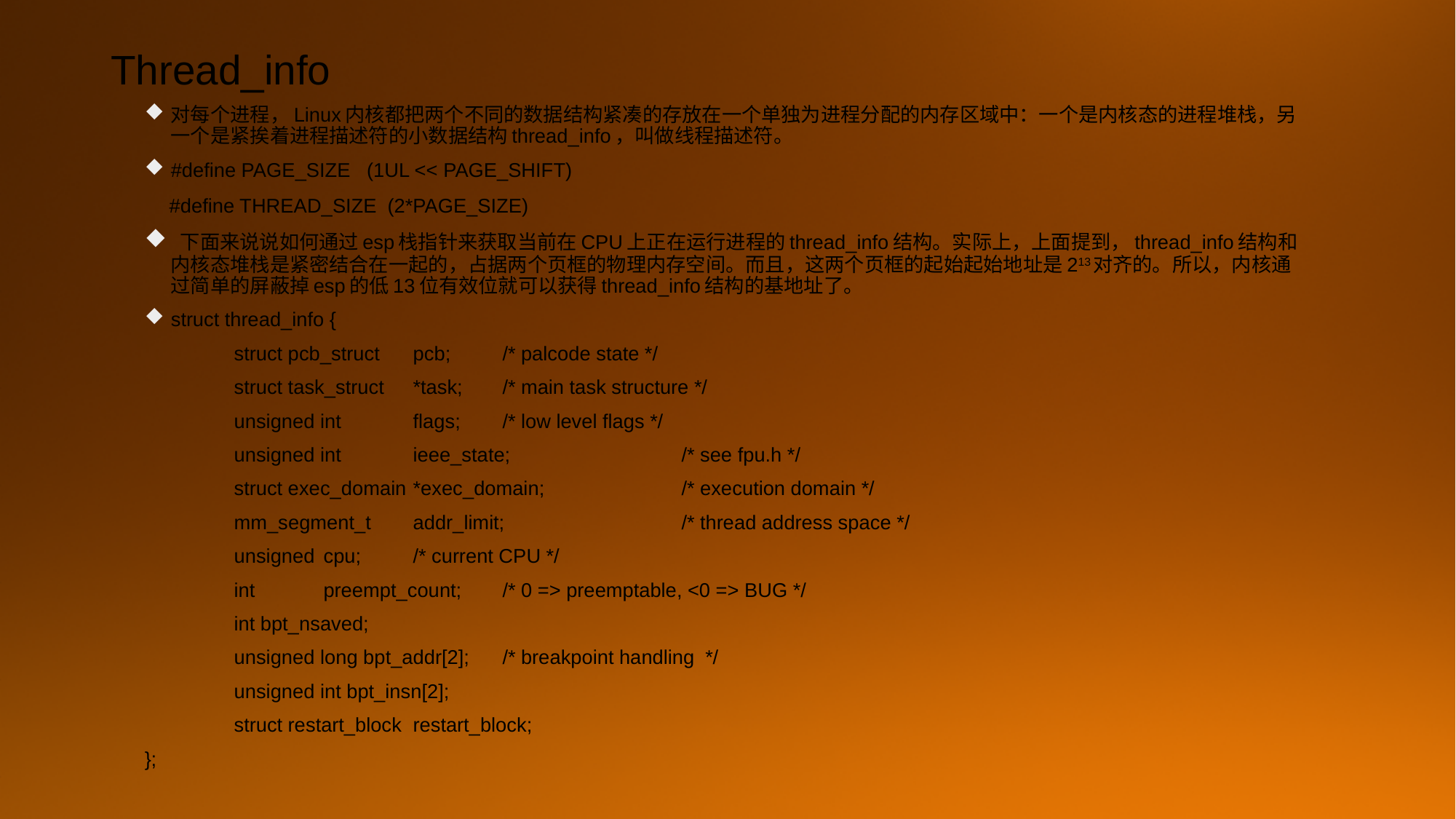

# Thread_info
对每个进程，Linux内核都把两个不同的数据结构紧凑的存放在一个单独为进程分配的内存区域中：一个是内核态的进程堆栈，另一个是紧挨着进程描述符的小数据结构thread_info，叫做线程描述符。
#define PAGE_SIZE   (1UL << PAGE_SHIFT)
    #define THREAD_SIZE  (2*PAGE_SIZE)
 下面来说说如何通过esp栈指针来获取当前在CPU上正在运行进程的thread_info结构。实际上，上面提到，thread_info结构和内核态堆栈是紧密结合在一起的，占据两个页框的物理内存空间。而且，这两个页框的起始起始地址是213对齐的。所以，内核通过简单的屏蔽掉esp的低13位有效位就可以获得thread_info结构的基地址了。
struct thread_info {
	struct pcb_struct	pcb;		/* palcode state */
	struct task_struct	*task;		/* main task structure */
	unsigned int		flags;		/* low level flags */
	unsigned int		ieee_state;		/* see fpu.h */
	struct exec_domain	*exec_domain;		/* execution domain */
	mm_segment_t	addr_limit;		/* thread address space */
	unsigned		cpu;		/* current CPU */
	int		preempt_count; 	/* 0 => preemptable, <0 => BUG */
	int bpt_nsaved;
	unsigned long bpt_addr[2];			/* breakpoint handling  */
	unsigned int bpt_insn[2];
	struct restart_block	restart_block;
};